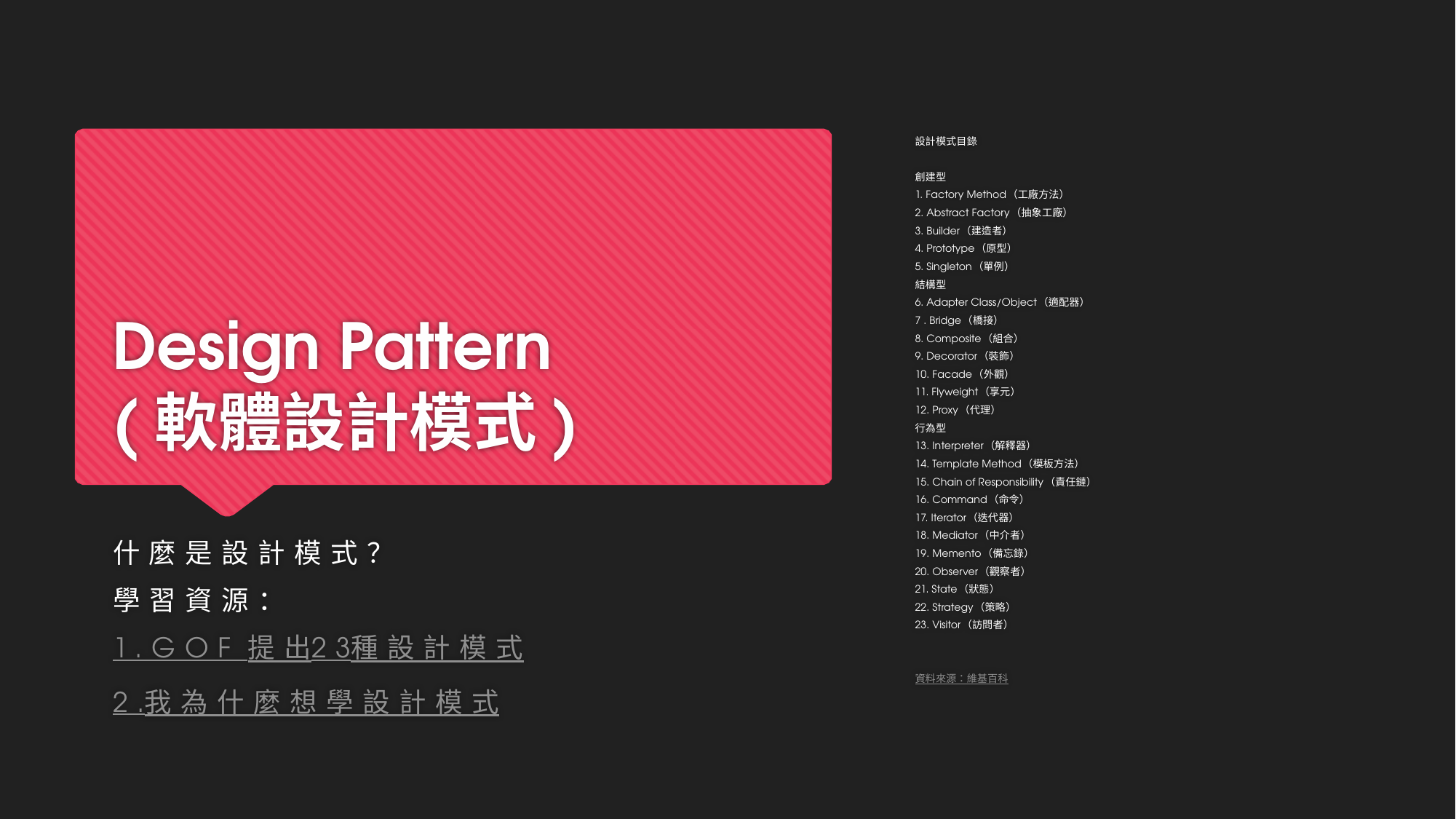

設計模式目錄

創建型
1. Factory Method（工廠方法）
2. Abstract Factory（抽象工廠）
3. Builder（建造者）
4. Prototype（原型）
5. Singleton（單例）
結構型
6. Adapter Class/Object（適配器）
7 . Bridge（橋接）
8. Composite（組合）
9. Decorator（裝飾）
10. Facade（外觀）
11. Flyweight（享元）
12. Proxy（代理）
行為型
13. Interpreter（解釋器）
14. Template Method（模板方法）
15. Chain of Responsibility（責任鏈）
16. Command（命令）
17. Iterator（迭代器）
18. Mediator（中介者）
19. Memento（備忘錄）
20. Observer（觀察者）
21. State（狀態）
22. Strategy（策略）
23. Visitor（訪問者）

資料來源：維基百科
# Design Pattern (軟體設計模式)
什麼是設計模式？
學習資源：
1.GOF 提出23種設計模式
2.我為什麼想學設計模式